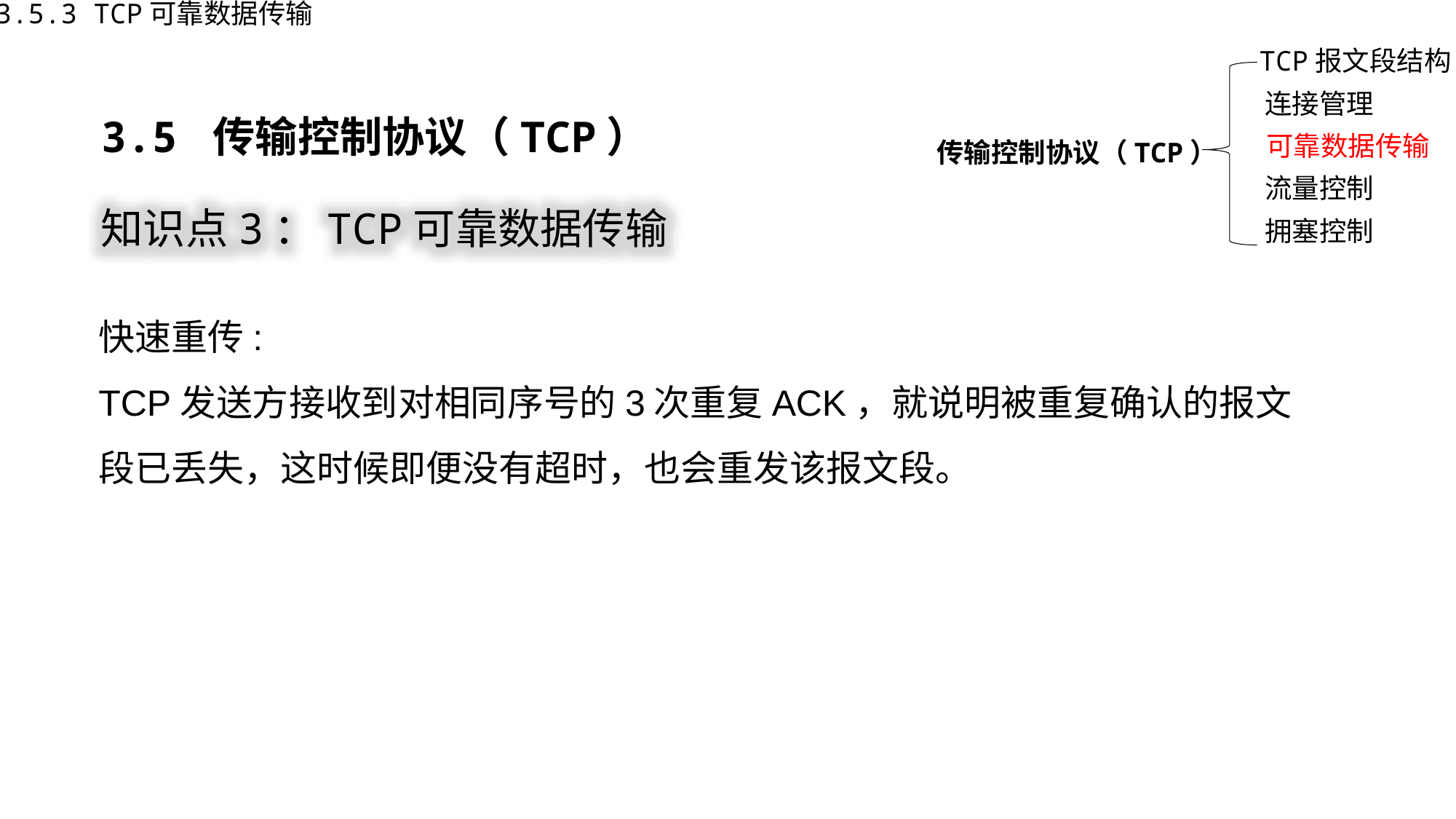

3.5.3 TCP可靠数据传输
TCP报文段结构

连接管理
传输控制协议（TCP）
可靠数据传输
流量控制
拥塞控制
3.5 传输控制协议（TCP）
知识点3：TCP可靠数据传输
快速重传:
TCP发送方接收到对相同序号的3次重复ACK，就说明被重复确认的报文段已丢失，这时候即便没有超时，也会重发该报文段。